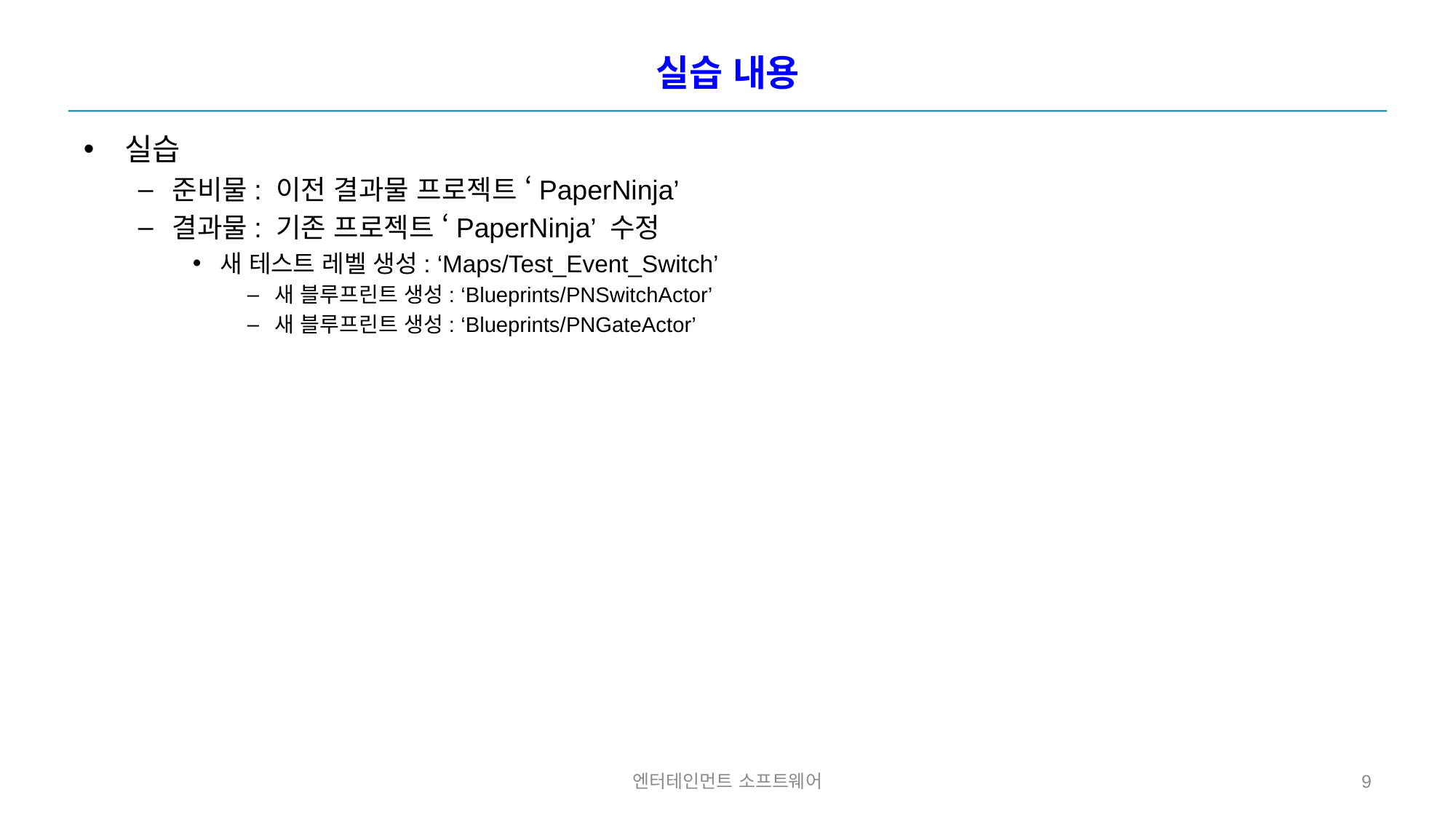

# 실습 내용
실습
준비물: 이전 결과물 프로젝트 ‘PaperNinja’
결과물: 기존 프로젝트 ‘PaperNinja’ 수정
새 테스트 레벨 생성: ‘Maps/Test_Event_Switch’
새 블루프린트 생성: ‘Blueprints/PNSwitchActor’
새 블루프린트 생성: ‘Blueprints/PNGateActor’

엔터테인먼트 소프트웨어
9